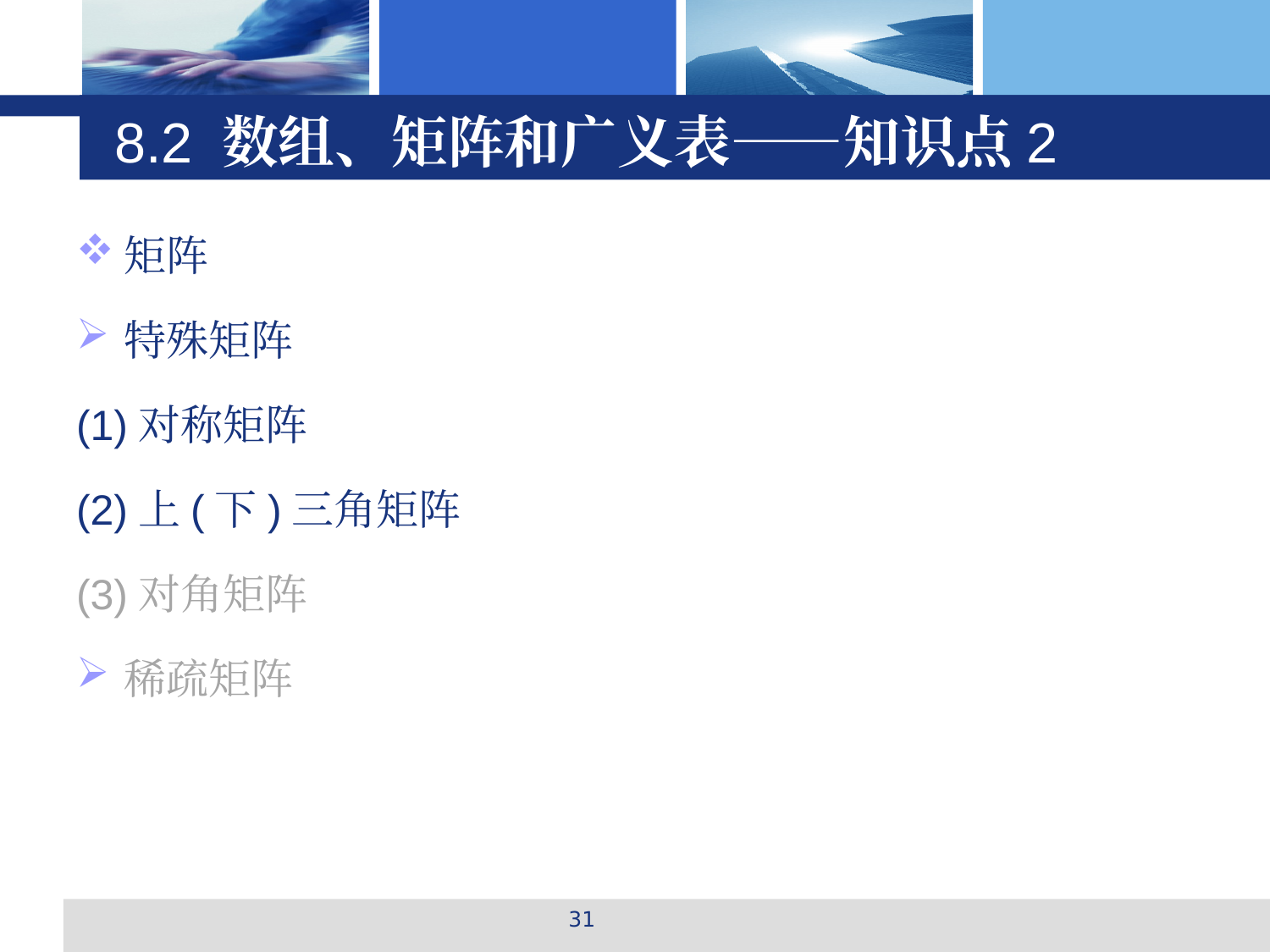

# 8.2 数组、矩阵和广义表——知识点2
矩阵
特殊矩阵
(1)对称矩阵
(2)上(下)三角矩阵
(3)对角矩阵
稀疏矩阵
31